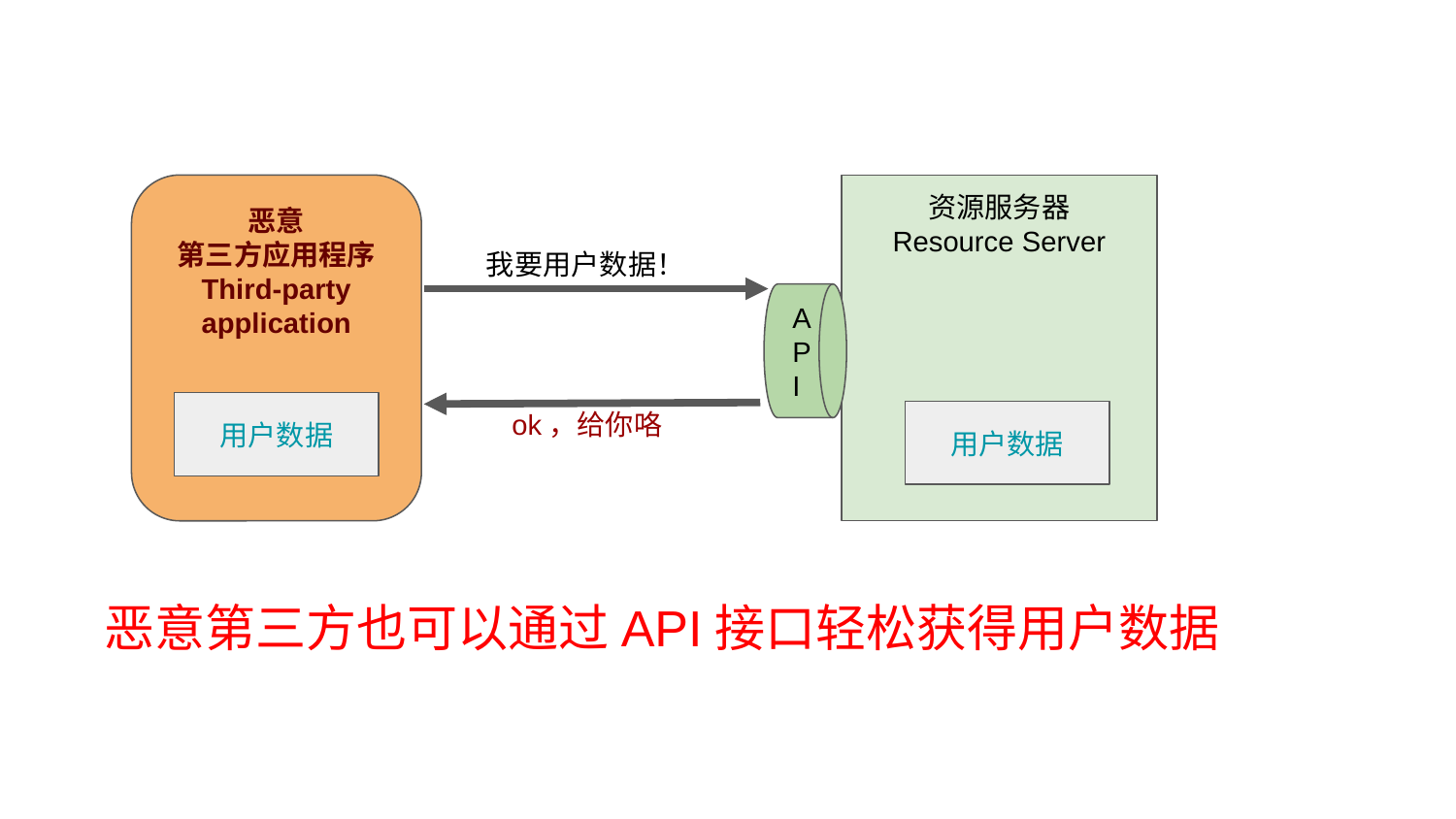

恶意
第三方应用程序
Third-party application
资源服务器
Resource Server
我要用户数据！
API
用户数据
ok，给你咯
用户数据
恶意第三方也可以通过API接口轻松获得用户数据